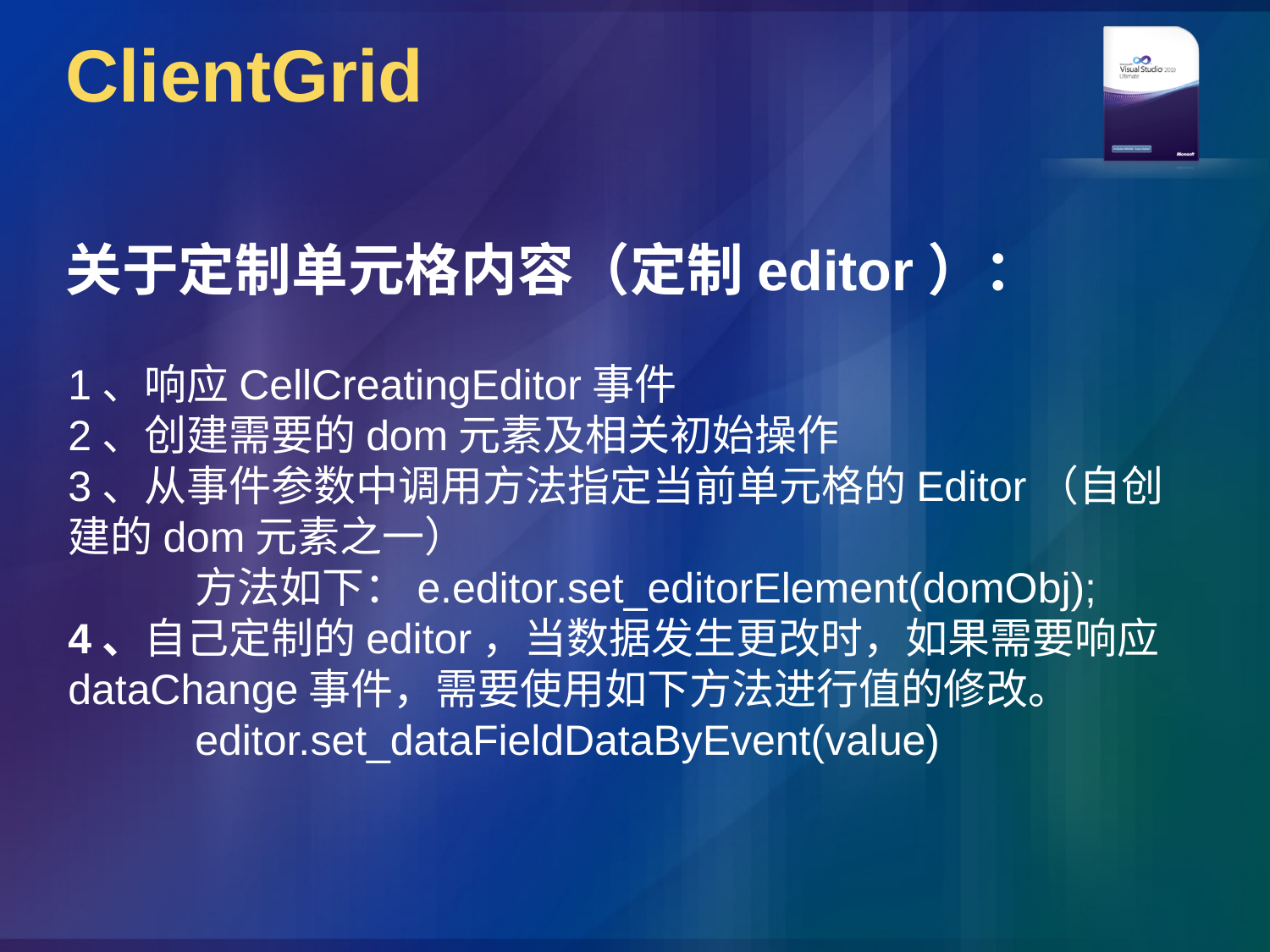

# ClientGrid
关于定制单元格内容（定制editor）：
1、响应CellCreatingEditor事件
2、创建需要的dom元素及相关初始操作
3、从事件参数中调用方法指定当前单元格的Editor（自创建的dom元素之一）
	方法如下：e.editor.set_editorElement(domObj);
4、自己定制的editor，当数据发生更改时，如果需要响应dataChange事件，需要使用如下方法进行值的修改。
	editor.set_dataFieldDataByEvent(value)